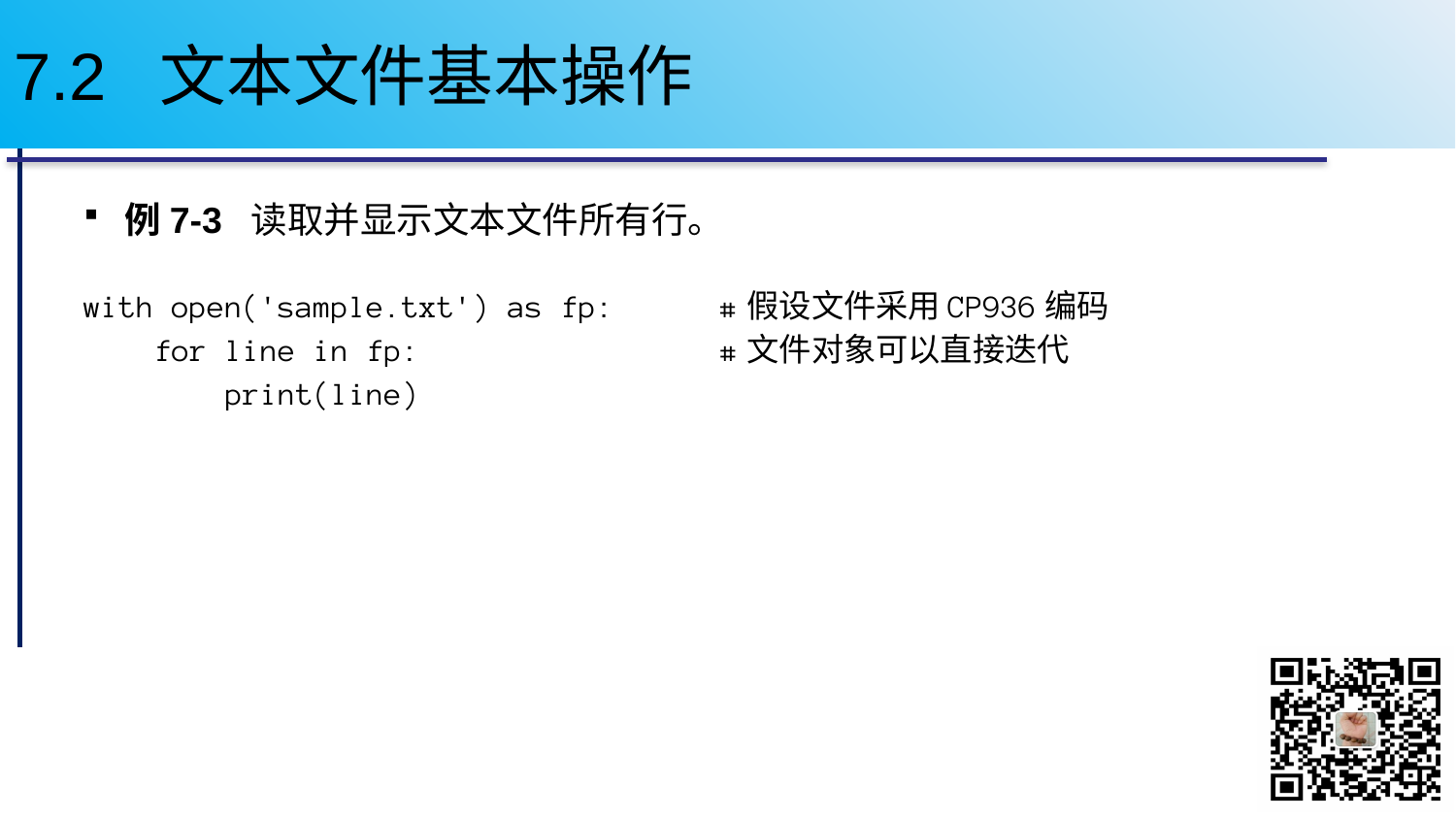

# 7.2  文本文件基本操作
例7-3  读取并显示文本文件所有行。

with open('sample.txt') as fp:      #假设文件采用CP936编码
    for line in fp:                 #文件对象可以直接迭代
        print(line)